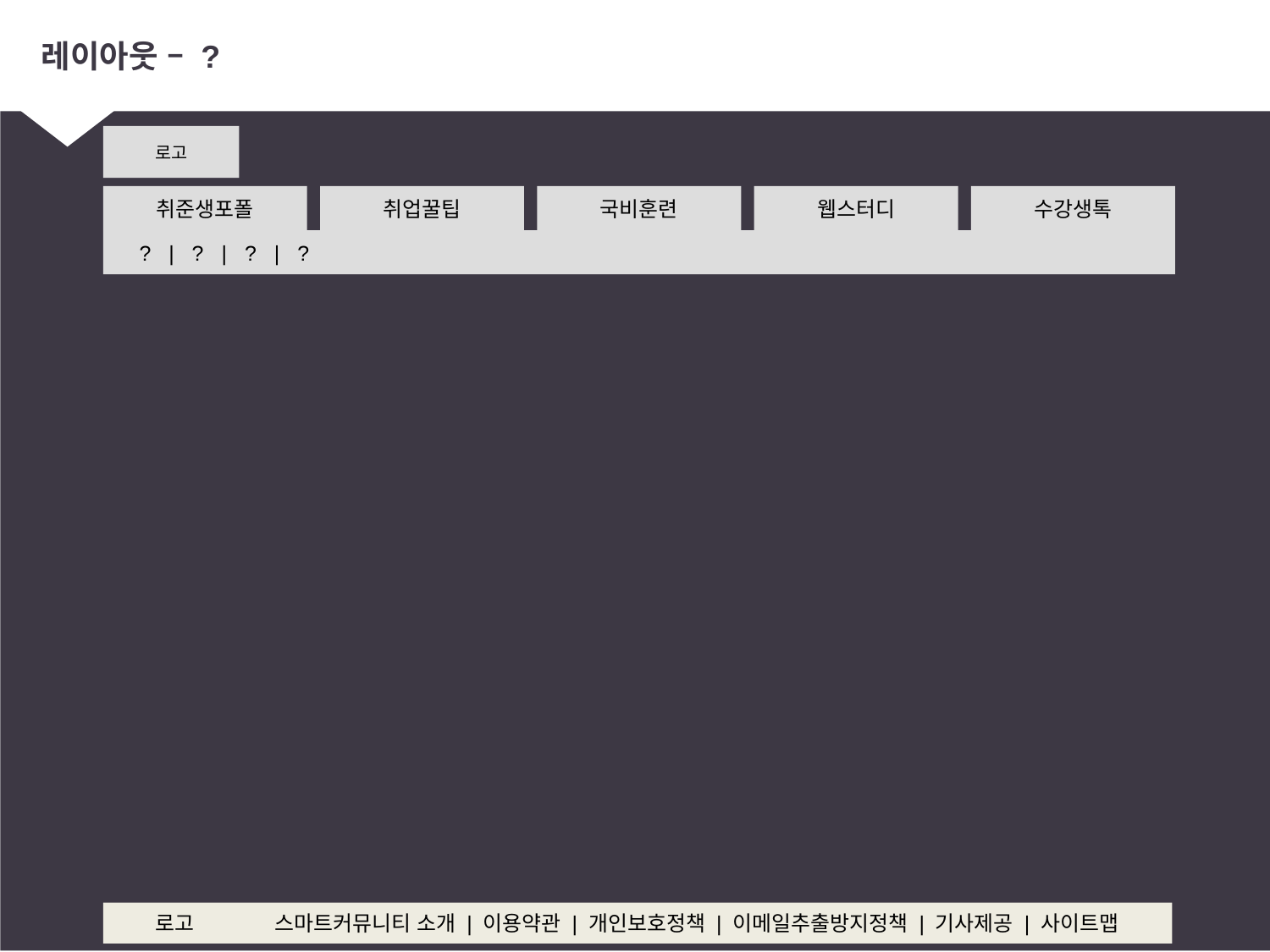

# 레이아웃 – ?
로고
취준생포폴
취업꿀팁
국비훈련
웹스터디
수강생톡
    ?   |   ?   |   ?   |   ?
로고

스마트커뮤니티 소개 | 이용약관 | 개인보호정책 | 이메일추출방지정책 | 기사제공 | 사이트맵